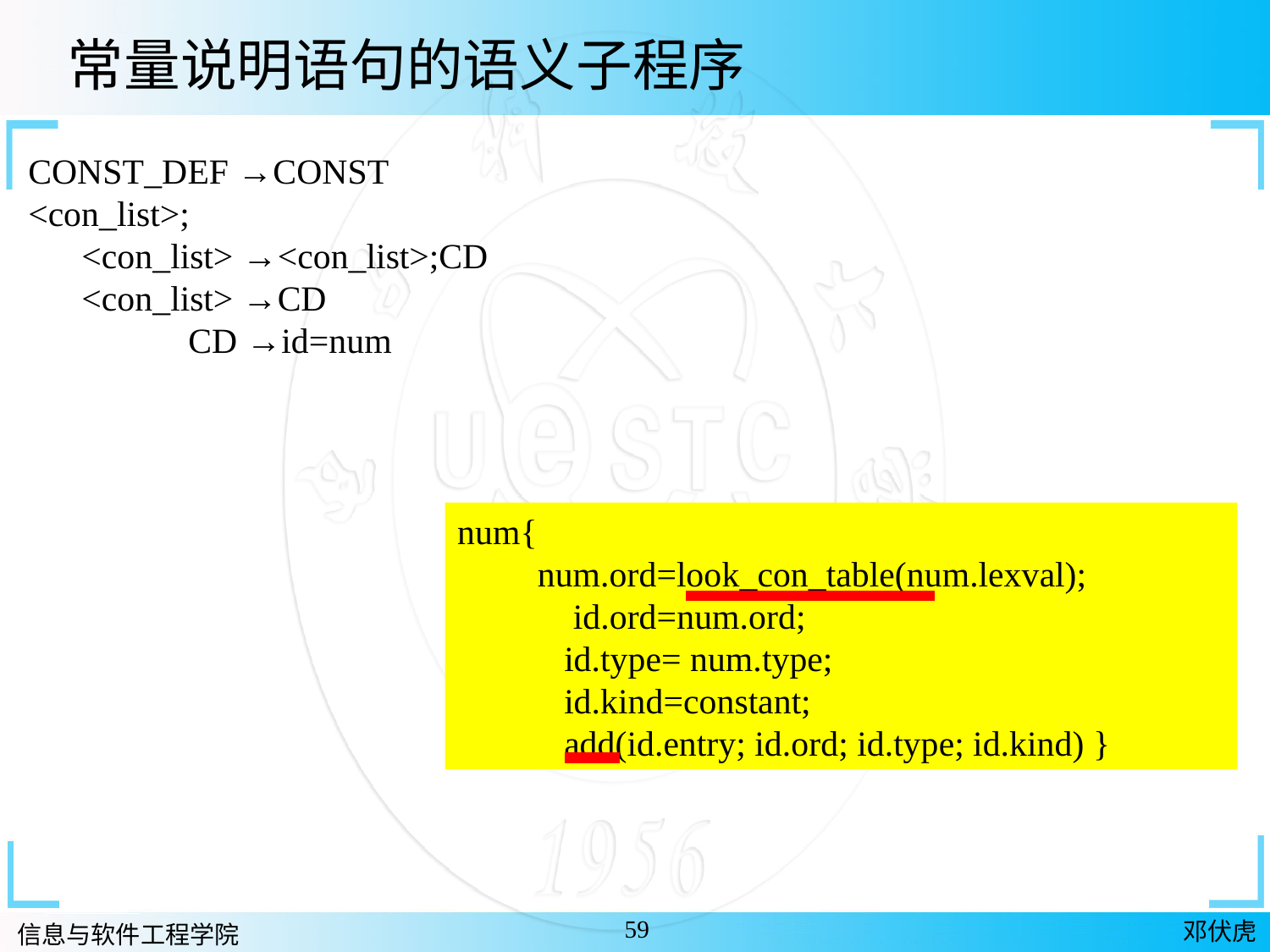

常量说明语句的语义子程序
CONST_DEF →CONST <con_list>;
      <con_list> →<con_list>;CD
      <con_list> →CD
                  CD →id=num
num{
         num.ord=look_con_table(num.lexval);
             id.ord=num.ord;
            id.type= num.type;
            id.kind=constant;
            add(id.entry; id.ord; id.type; id.kind) }
59
邓伏虎
信息与软件工程学院